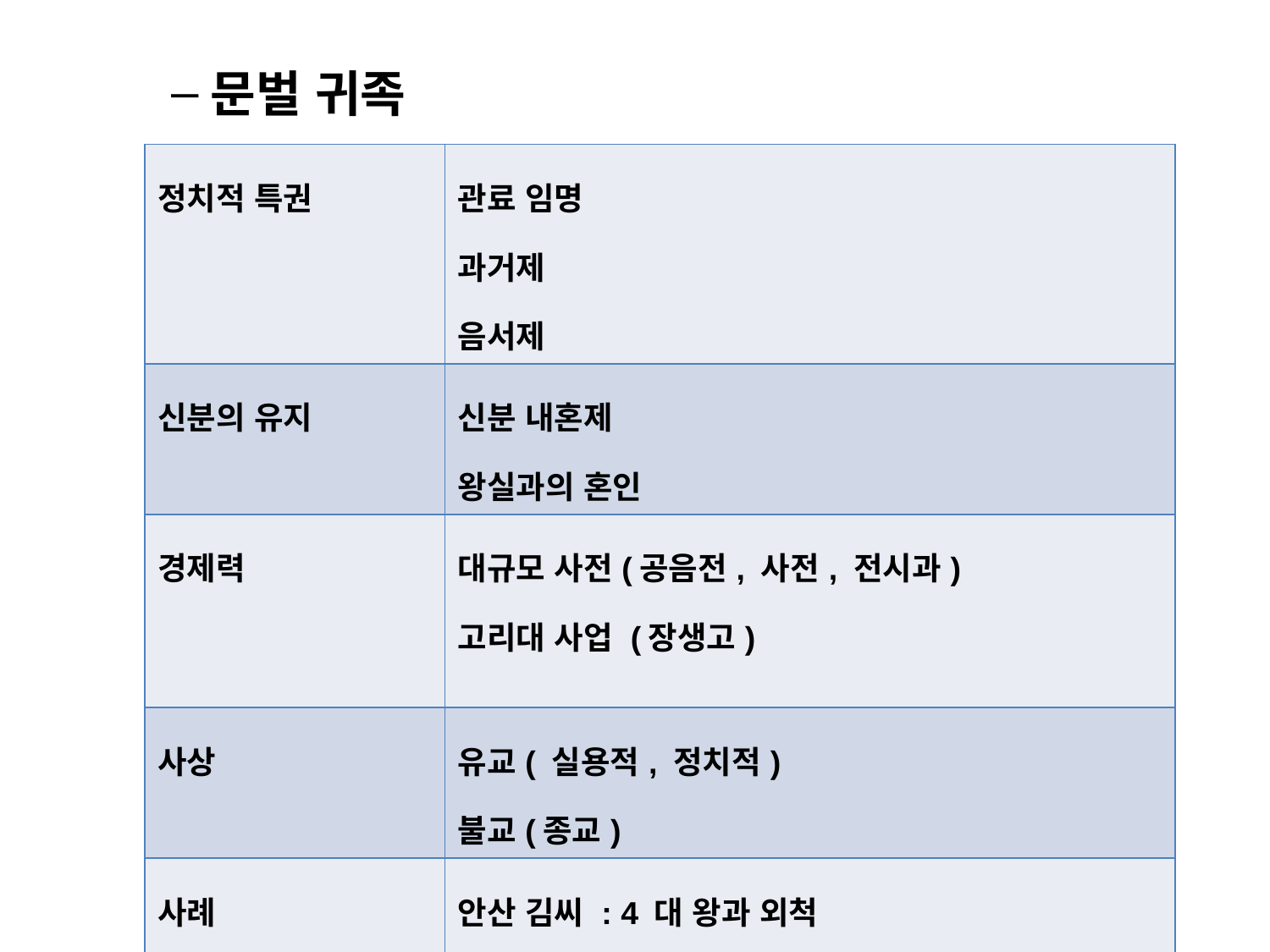

#
문벌 귀족

| 정치적 특권 | 관료 임명 과거제 음서제 |
| --- | --- |
| 신분의 유지 | 신분 내혼제 왕실과의 혼인 |
| 경제력 | 대규모 사전(공음전, 사전, 전시과) 고리대 사업 (장생고) |
| 사상 | 유교( 실용적, 정치적) 불교(종교) |
| 사례 | 안산 김씨 : 4 대 왕과 외척 인주 이씨 : 7 대 왕과의 외척 관계 |